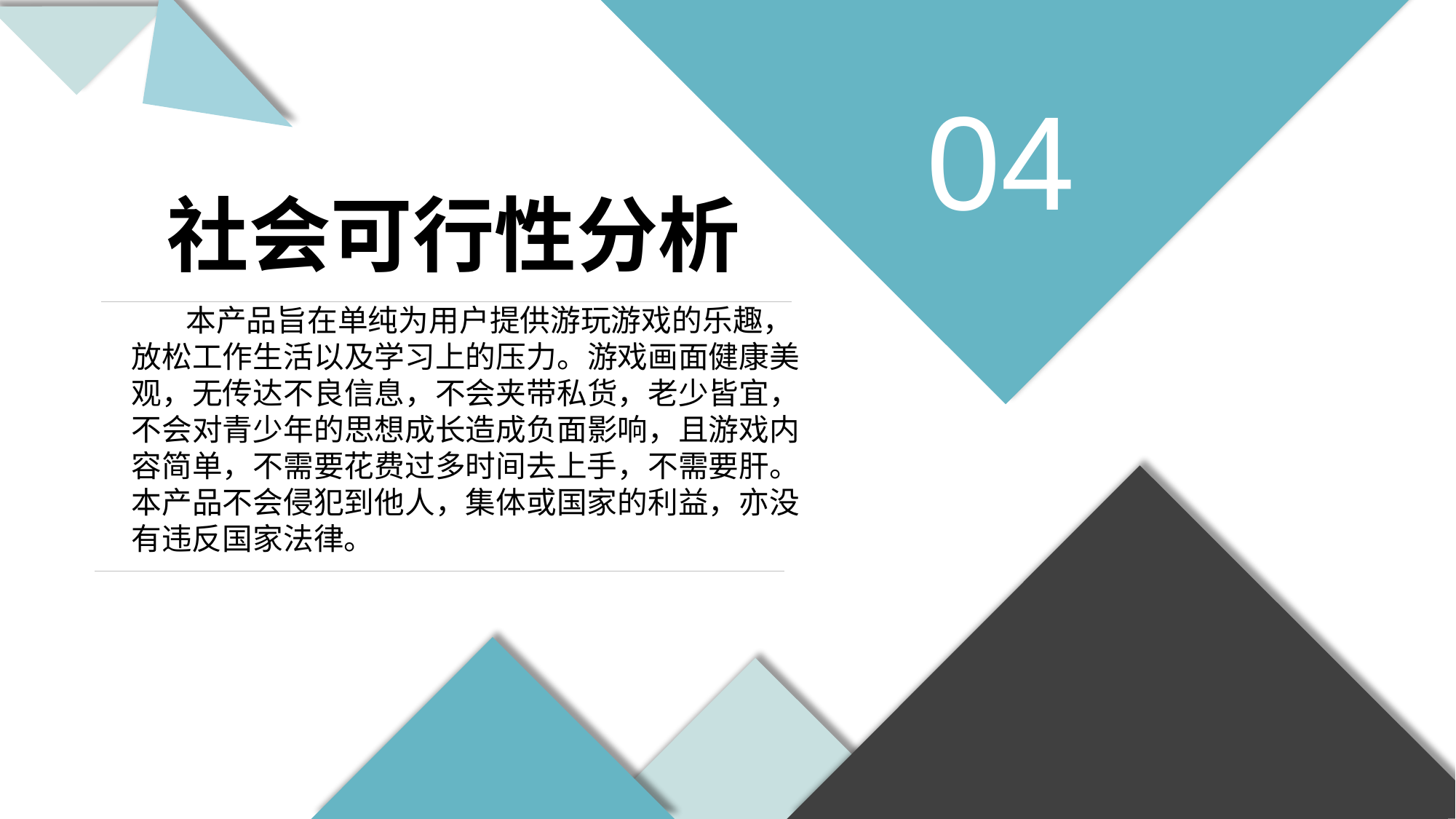

04
社会可行性分析
       本产品旨在单纯为用户提供游玩游戏的乐趣，放松工作生活以及学习上的压力。游戏画面健康美观，无传达不良信息，不会夹带私货，老少皆宜，不会对青少年的思想成长造成负面影响，且游戏内容简单，不需要花费过多时间去上手，不需要肝。本产品不会侵犯到他人，集体或国家的利益，亦没有违反国家法律。